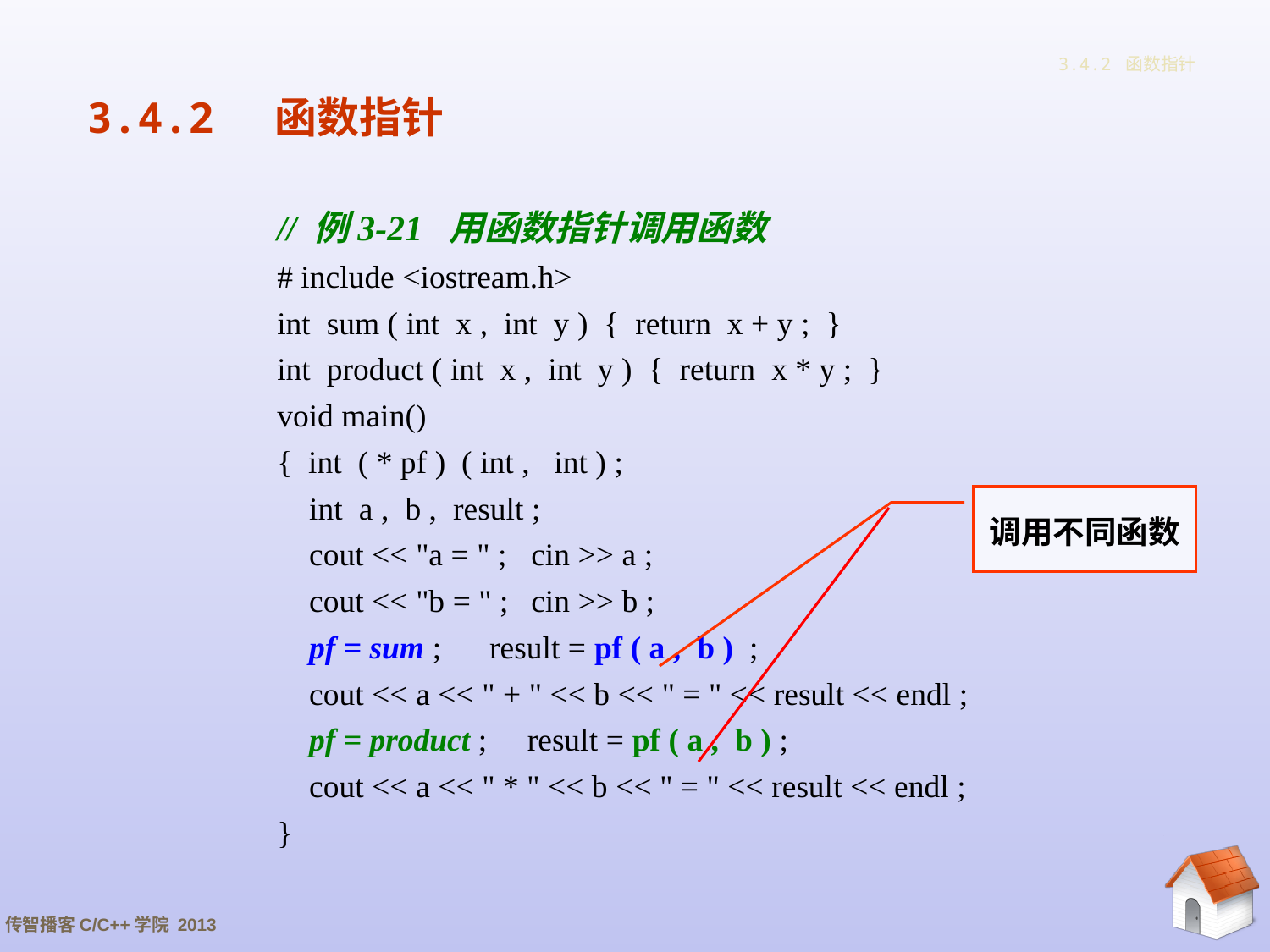

# 3.4.2 函数指针
3.4.2  函数指针
// 例3-21  用函数指针调用函数
# include <iostream.h>
int  sum ( int  x ,  int  y )  {  return  x + y ;  }
int  product ( int  x ,  int  y )  {  return  x * y ;  }
void main()
{  int  ( * pf )  ( int ,   int ) ;
    int  a ,  b ,  result ;
    cout << "a = " ; 	cin >> a ;
    cout << "b = " ;	cin >> b ;
    pf = sum ;      result = pf ( a ,  b )  ;
    cout << a << " + " << b << " = " << result << endl ;
    pf = product ;     result = pf ( a ,  b ) ;
    cout << a << " * " << b << " = " << result << endl ;
}
调用不同函数